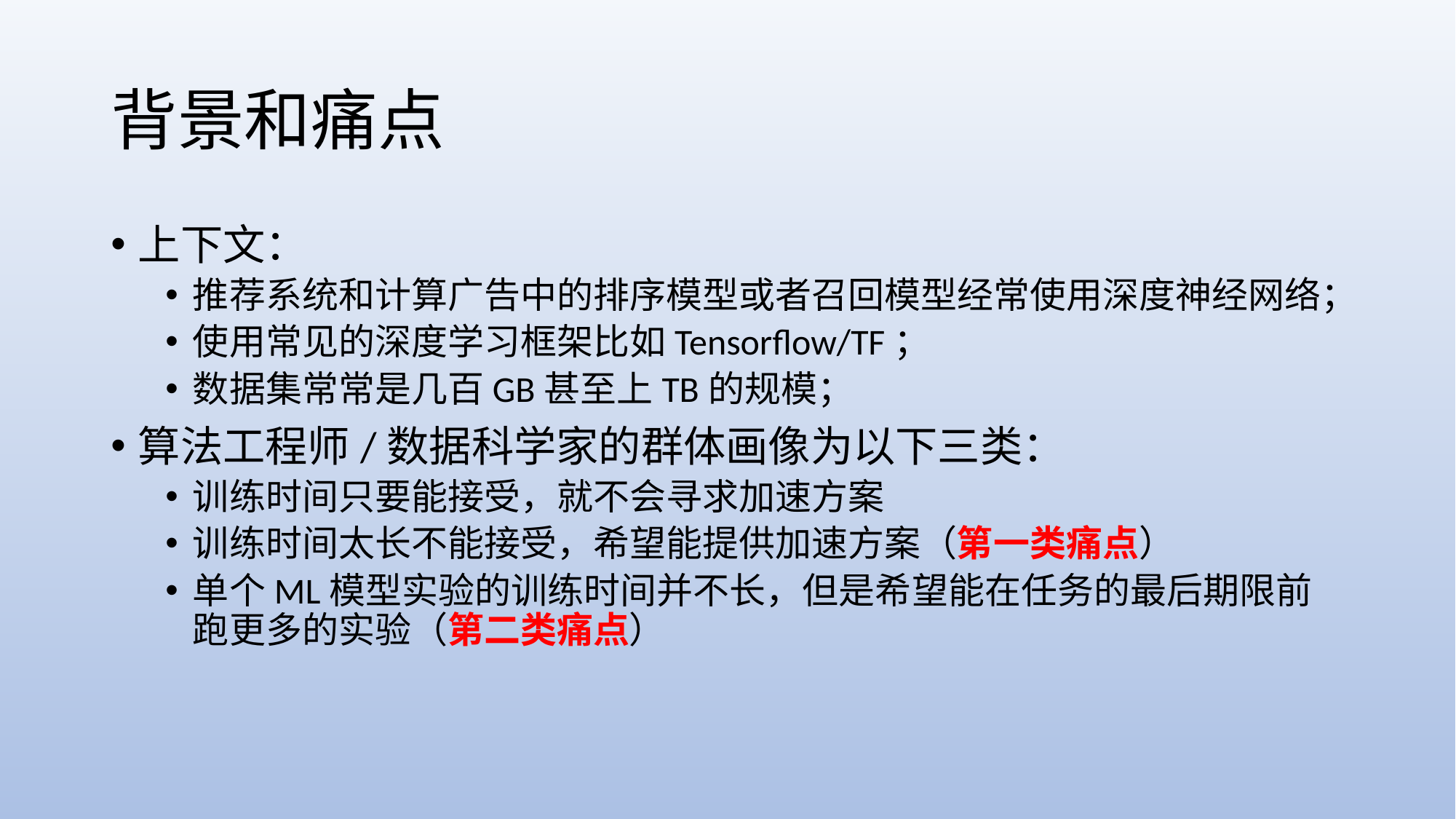

# 背景和痛点
上下文：
推荐系统和计算广告中的排序模型或者召回模型经常使用深度神经网络；
使用常见的深度学习框架比如Tensorflow/TF；
数据集常常是几百GB甚至上TB的规模；
算法工程师/数据科学家的群体画像为以下三类：
训练时间只要能接受，就不会寻求加速方案
训练时间太长不能接受，希望能提供加速方案（第一类痛点）
单个ML模型实验的训练时间并不长，但是希望能在任务的最后期限前跑更多的实验（第二类痛点）